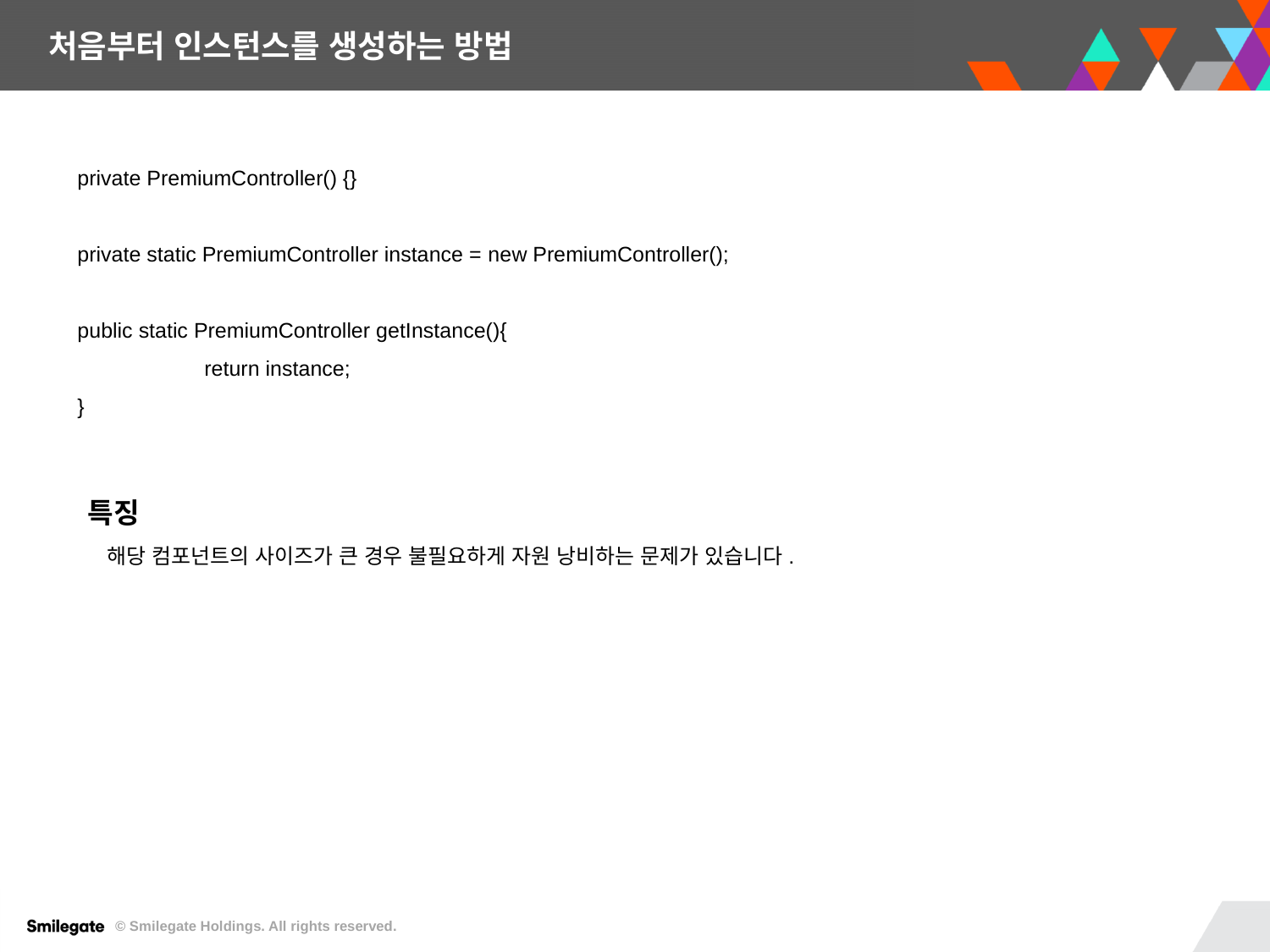

처음부터 인스턴스를 생성하는 방법
private PremiumController() {}

private static PremiumController instance = new PremiumController();

public static PremiumController getInstance(){
	return instance;
}
특징
해당 컴포넌트의 사이즈가 큰 경우 불필요하게 자원 낭비하는 문제가 있습니다.